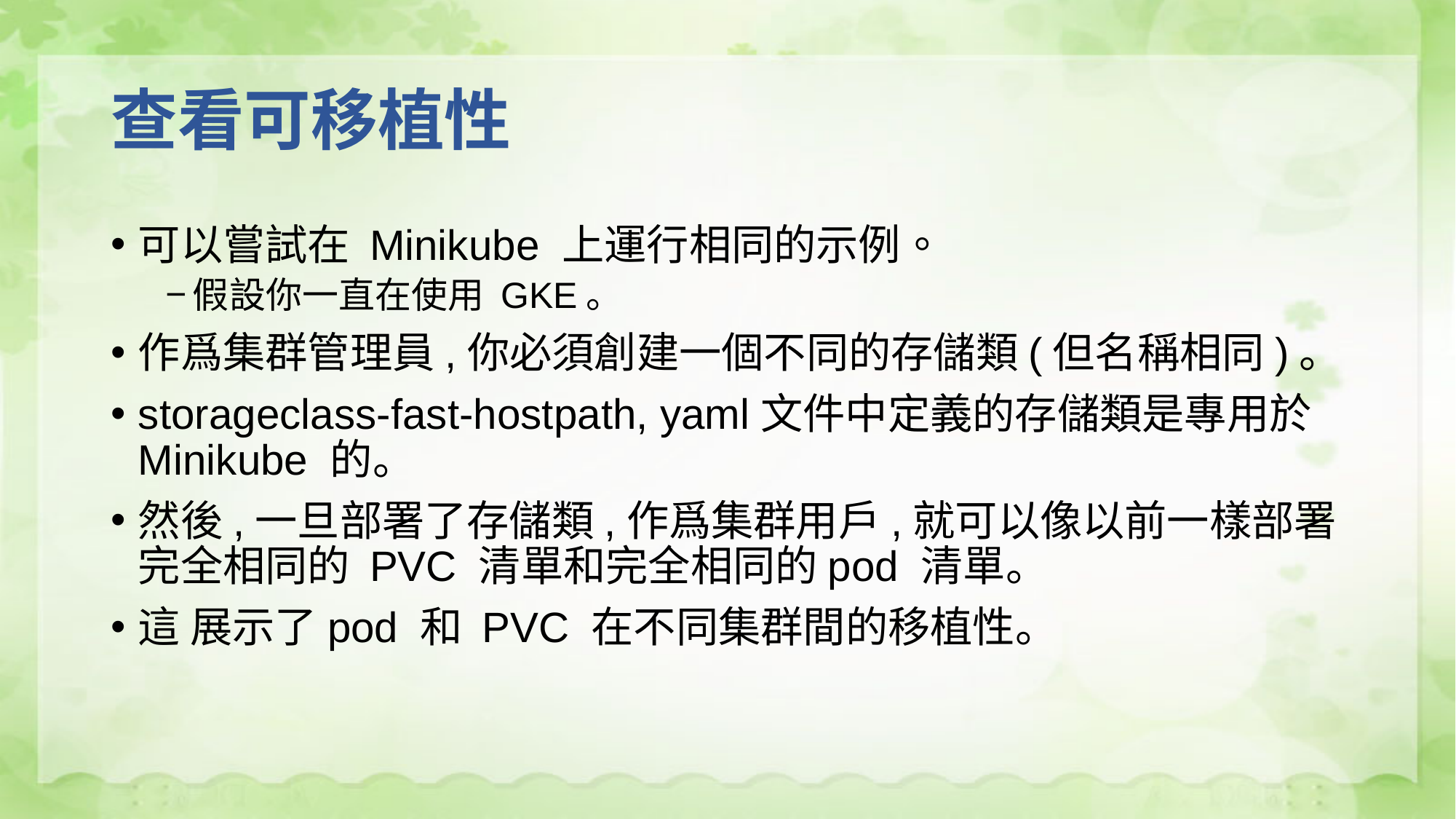

# 查看可移植性
可以嘗試在 Minikube 上運行相同的示例。
假設你一直在使用 GKE。
作爲集群管理員,你必須創建一個不同的存儲類(但名稱相同)。
storageclass-fast-hostpath, yaml文件中定義的存儲類是專用於 Minikube 的。
然後,一旦部署了存儲類,作爲集群用戶,就可以像以前一樣部署完全相同的 PVC 清單和完全相同的pod 清單。
這 展示了pod 和 PVC 在不同集群間的移植性。